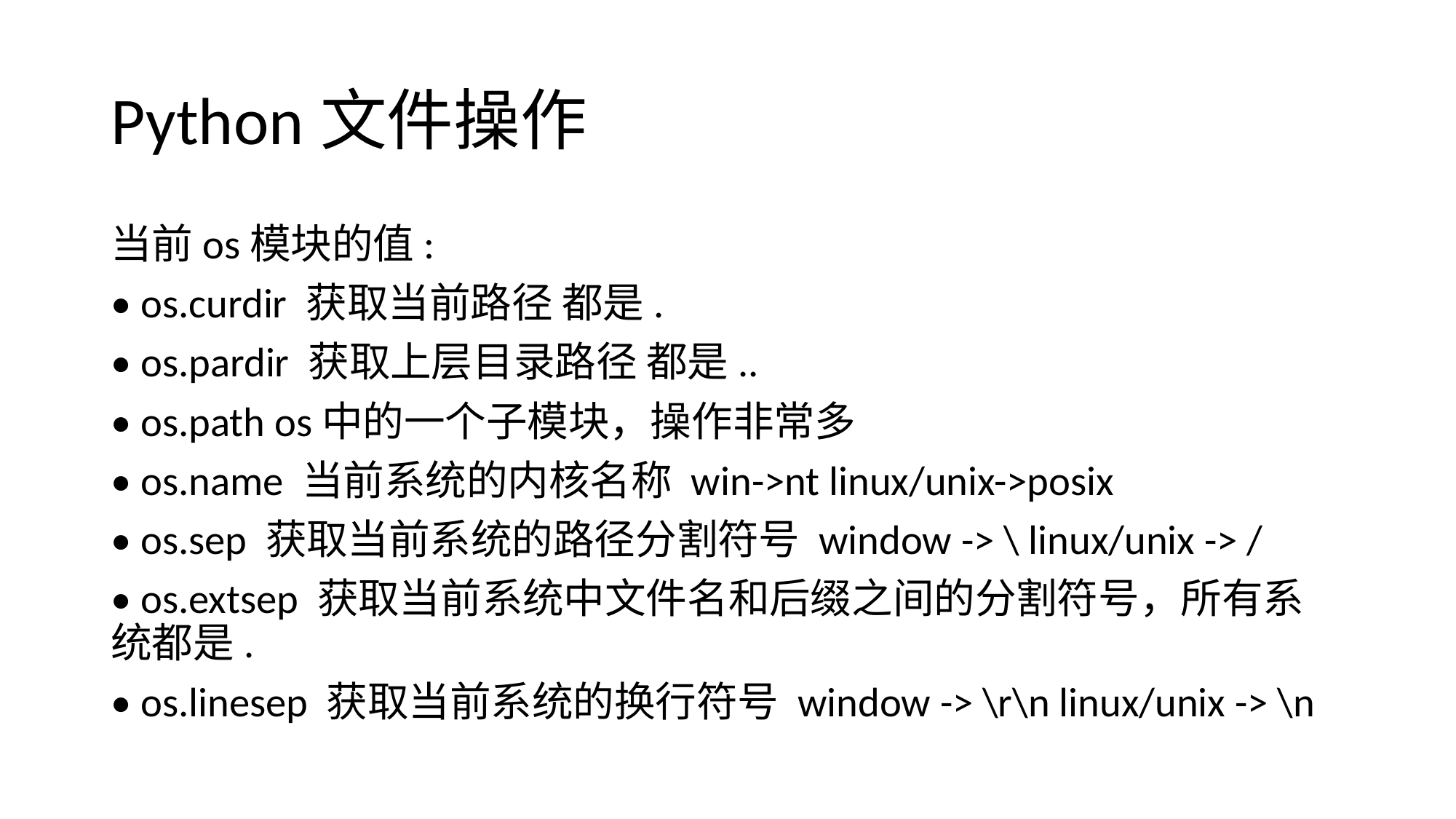

# Python文件操作
当前os模块的值:
• os.curdir 获取当前路径 都是.
• os.pardir 获取上层目录路径 都是..
• os.path os中的一个子模块，操作非常多
• os.name 当前系统的内核名称 win->nt linux/unix->posix
• os.sep 获取当前系统的路径分割符号 window -> \ linux/unix -> /
• os.extsep 获取当前系统中文件名和后缀之间的分割符号，所有系统都是.
• os.linesep 获取当前系统的换行符号 window -> \r\n linux/unix -> \n